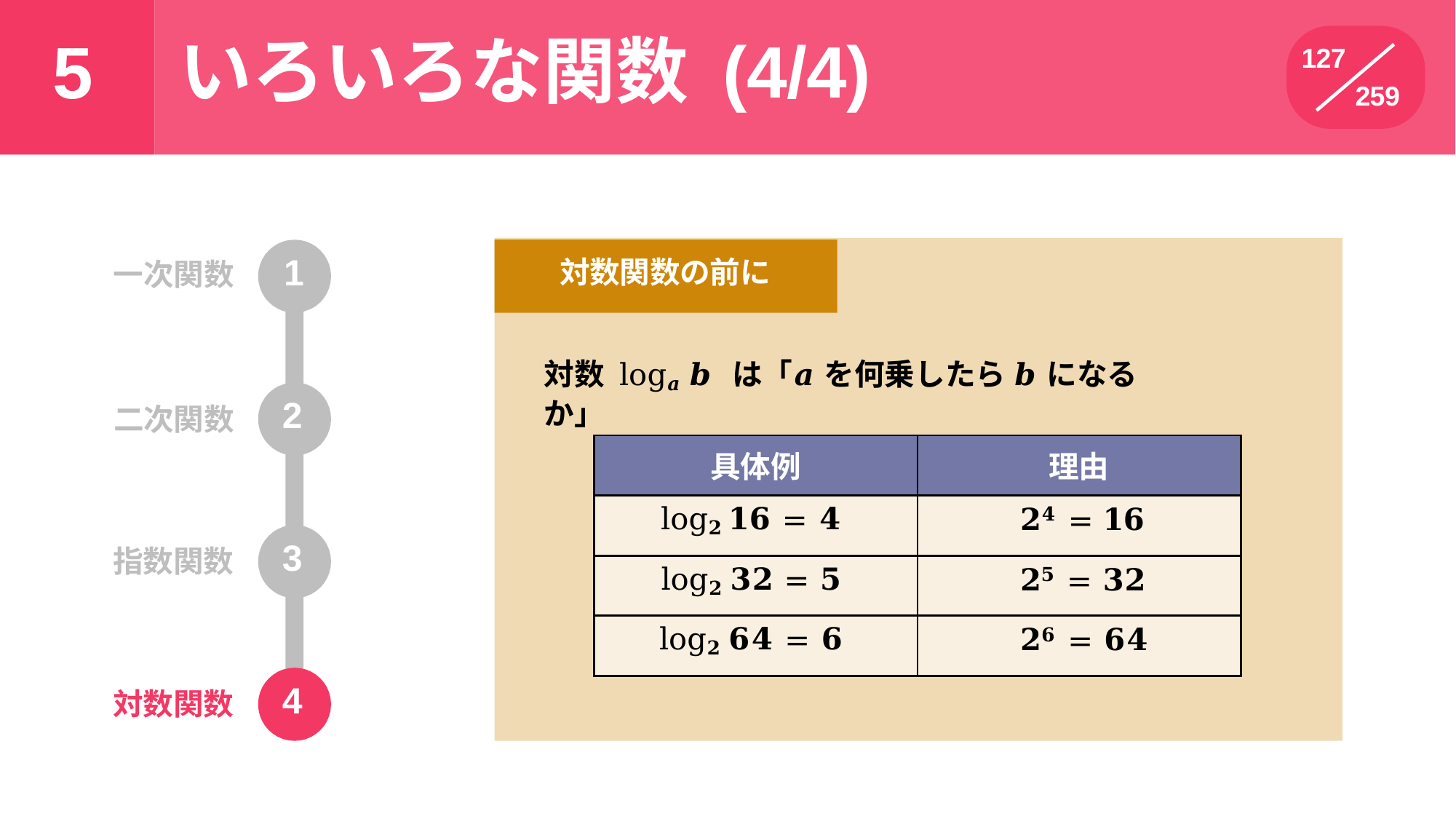

いろいろな関数 (4/4)
# 5
127
259

一次関数	1
対数関数の前に
対数 log𝒂 𝒃 は「𝒂 を何乗したら 𝒃 になるか」
2
二次関数
| 具体例 | 理由 |
| --- | --- |
| log𝟐 𝟏𝟔 = 𝟒 | 𝟐𝟒 = 𝟏𝟔 |
| log𝟐 𝟑𝟐 = 𝟓 | 𝟐𝟓 = 𝟑𝟐 |
| log𝟐 𝟔𝟒 = 𝟔 | 𝟐𝟔 = 𝟔𝟒 |

3
指数関数

4
対数関数